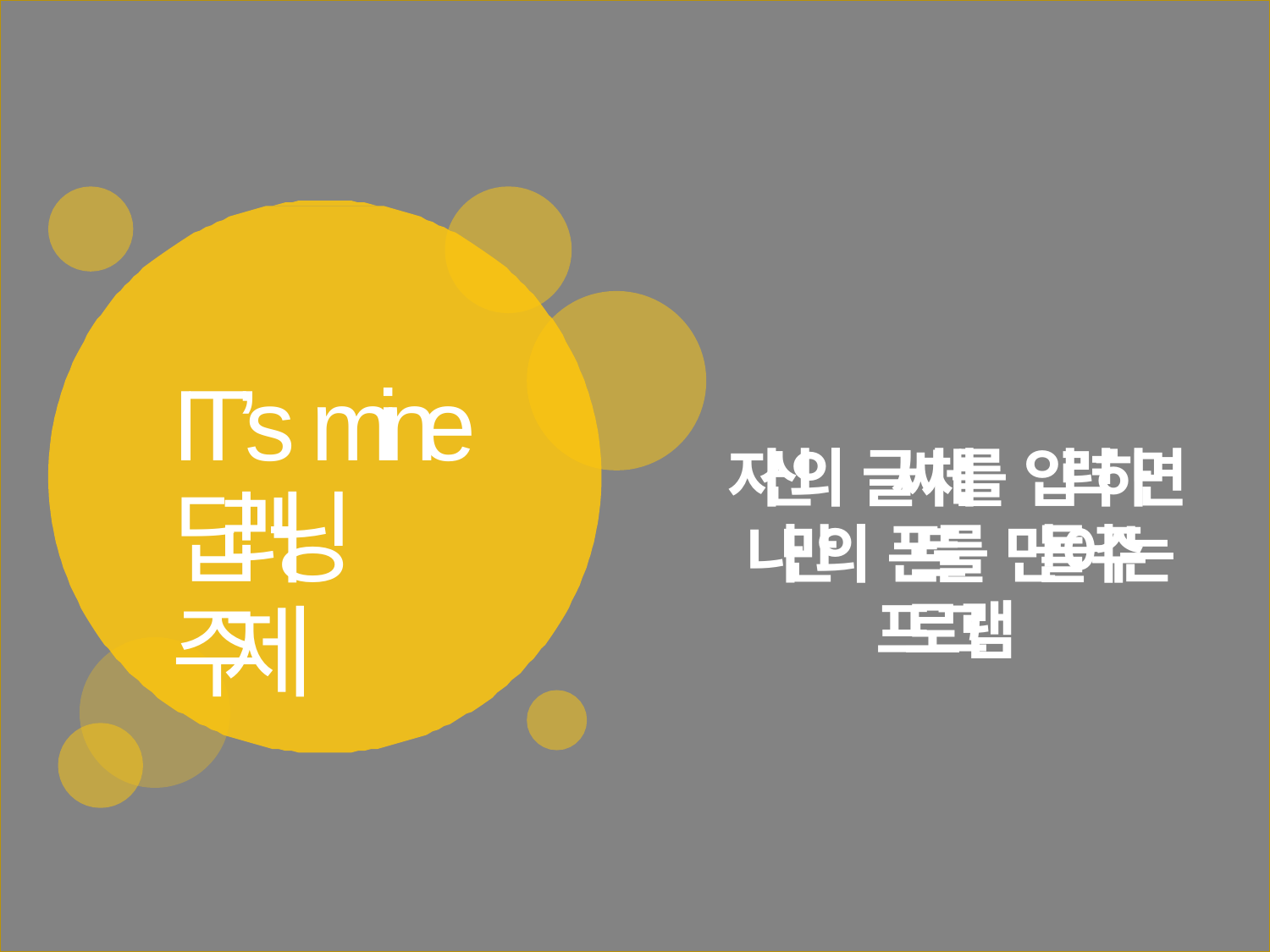

IT’s mine  딥러닝 주제
자신의 글씨체를 입력하면  나만의 폰트를 만들어주는  프로그램